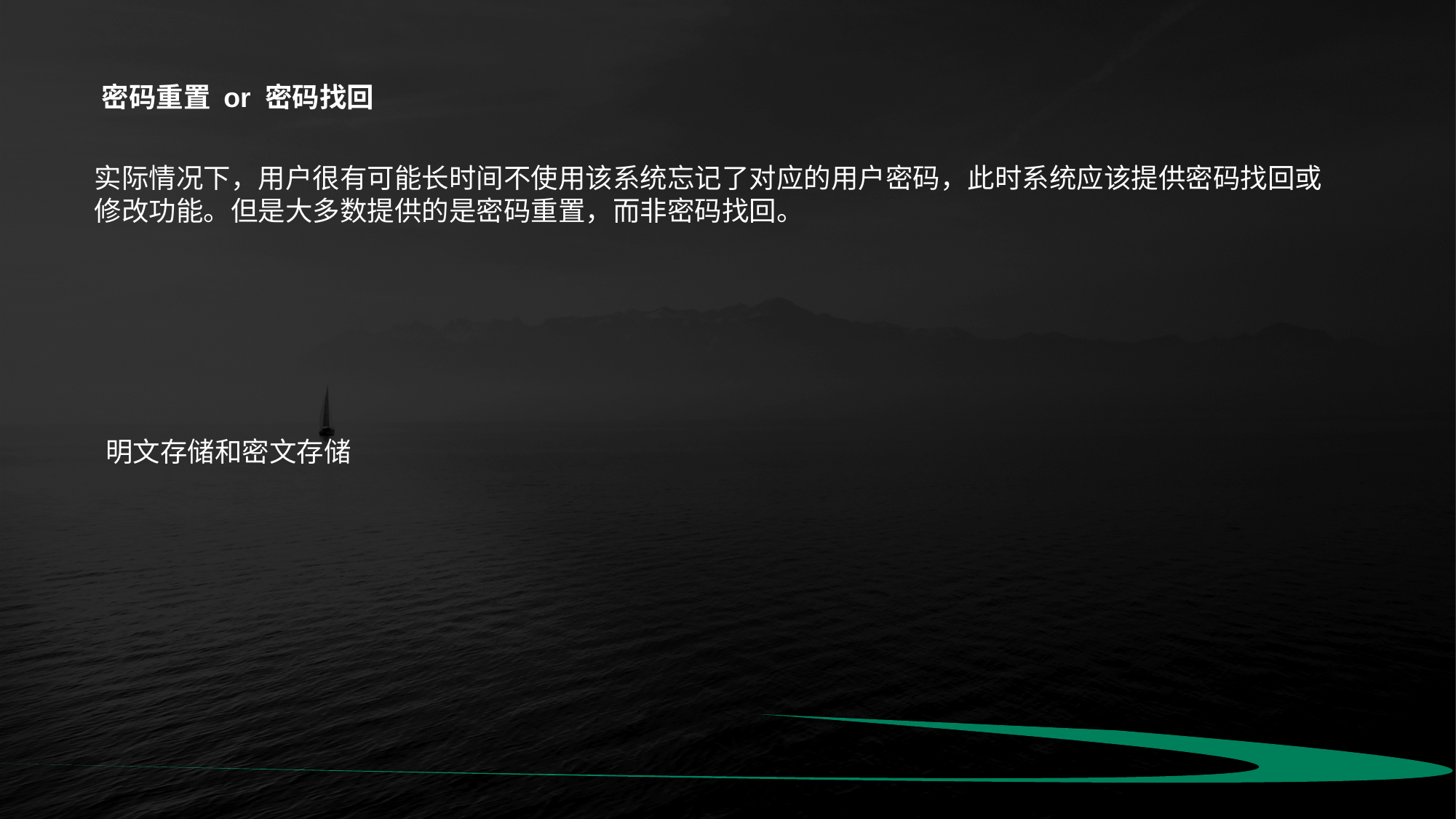

密码重置 or 密码找回
实际情况下，用户很有可能长时间不使用该系统忘记了对应的用户密码，此时系统应该提供密码找回或修改功能。但是大多数提供的是密码重置，而非密码找回。
明文存储和密文存储